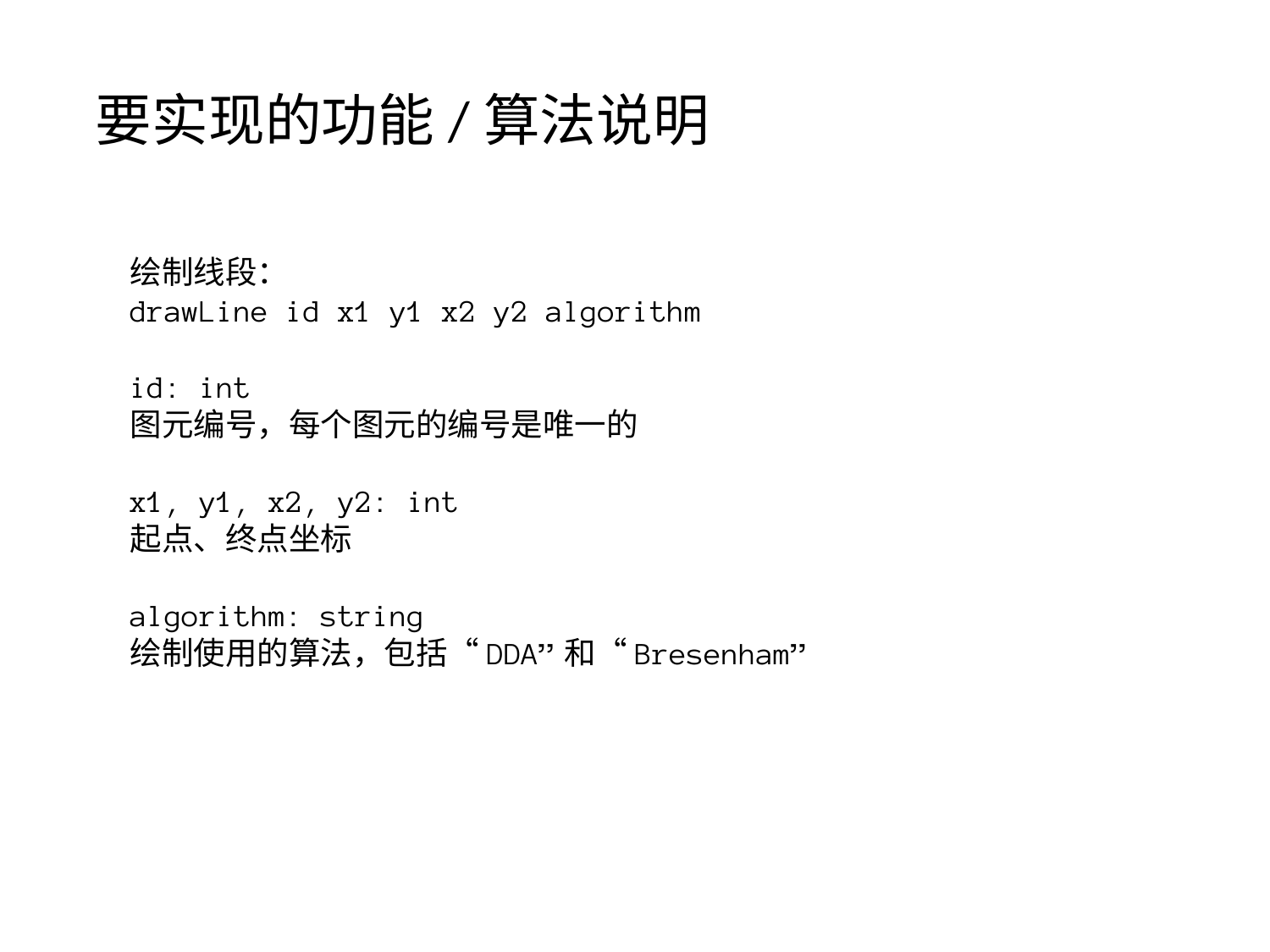

要实现的功能/算法说明
绘制线段：
drawLine id x1 y1 x2 y2 algorithm

id: int
图元编号，每个图元的编号是唯一的

x1, y1, x2, y2: int
起点、终点坐标

algorithm: string
绘制使用的算法，包括“DDA”和“Bresenham”